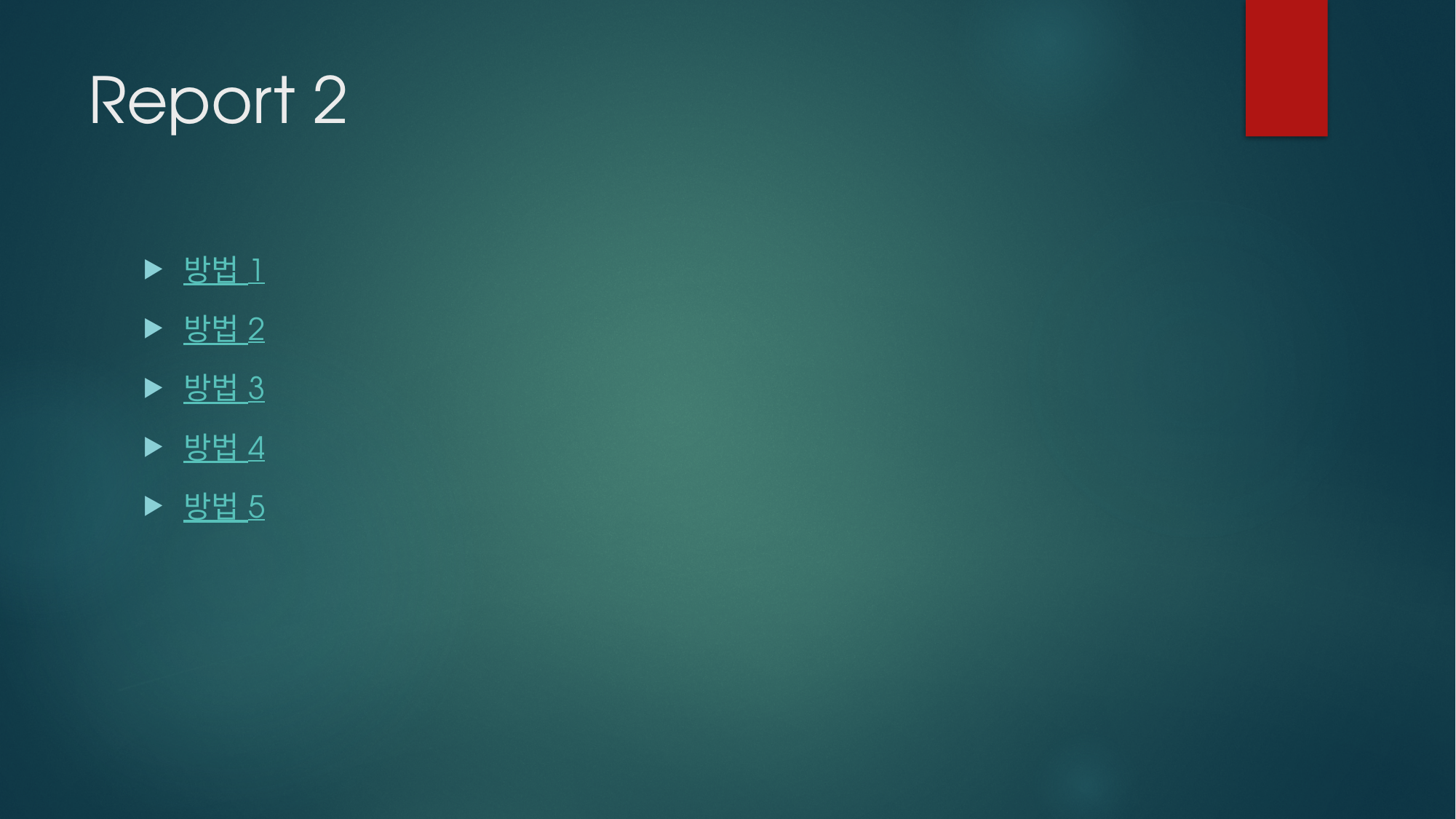

# Report 2
방법 1
방법 2
방법 3
방법 4
방법 5